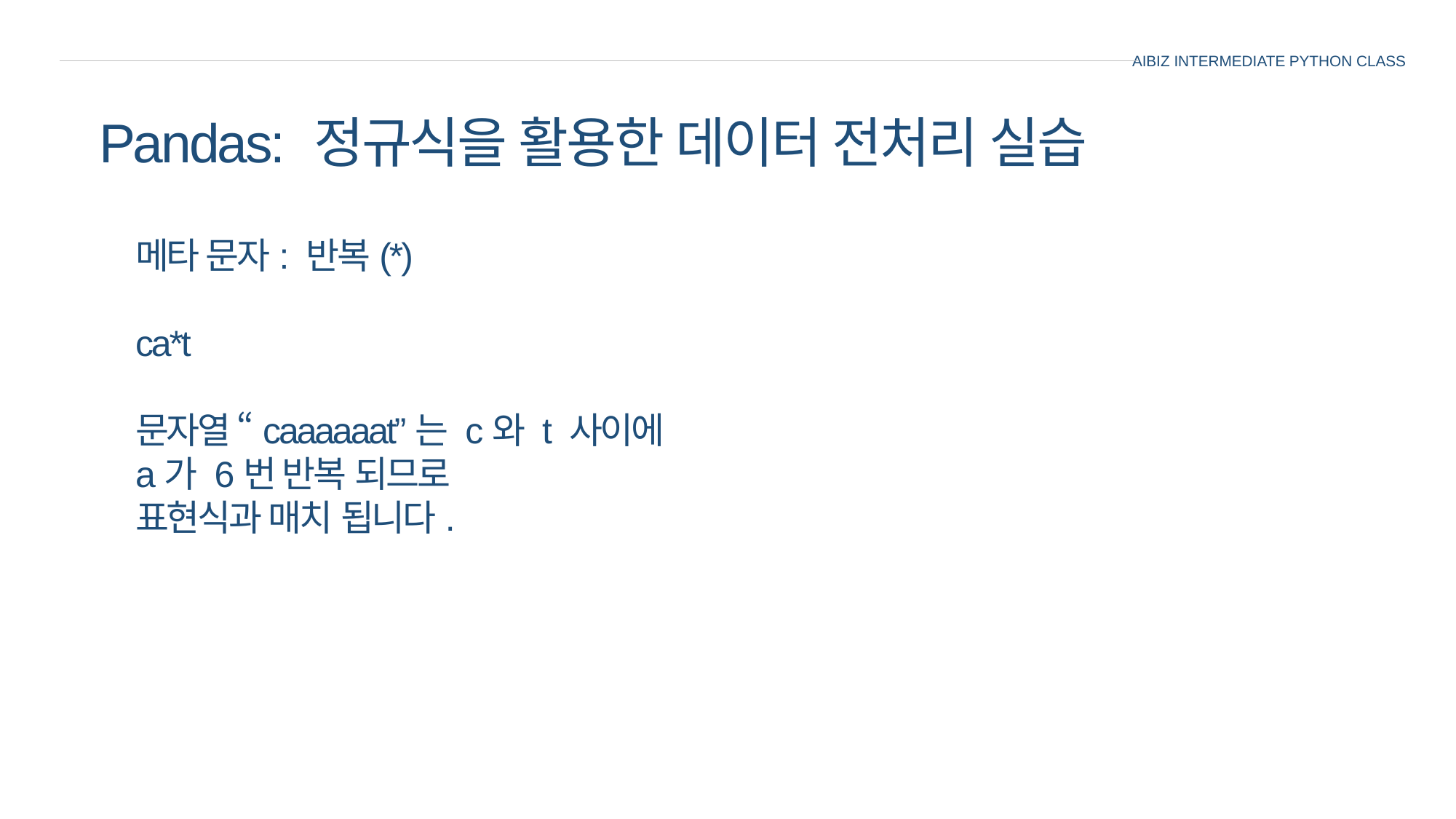

AIBIZ INTERMEDIATE PYTHON CLASS
Pandas: 정규식을 활용한 데이터 전처리 실습

메타 문자: 반복(*)

ca*t

문자열 “caaaaaat”는 c와 t 사이에
a가 6번 반복 되므로
표현식과 매치 됩니다.